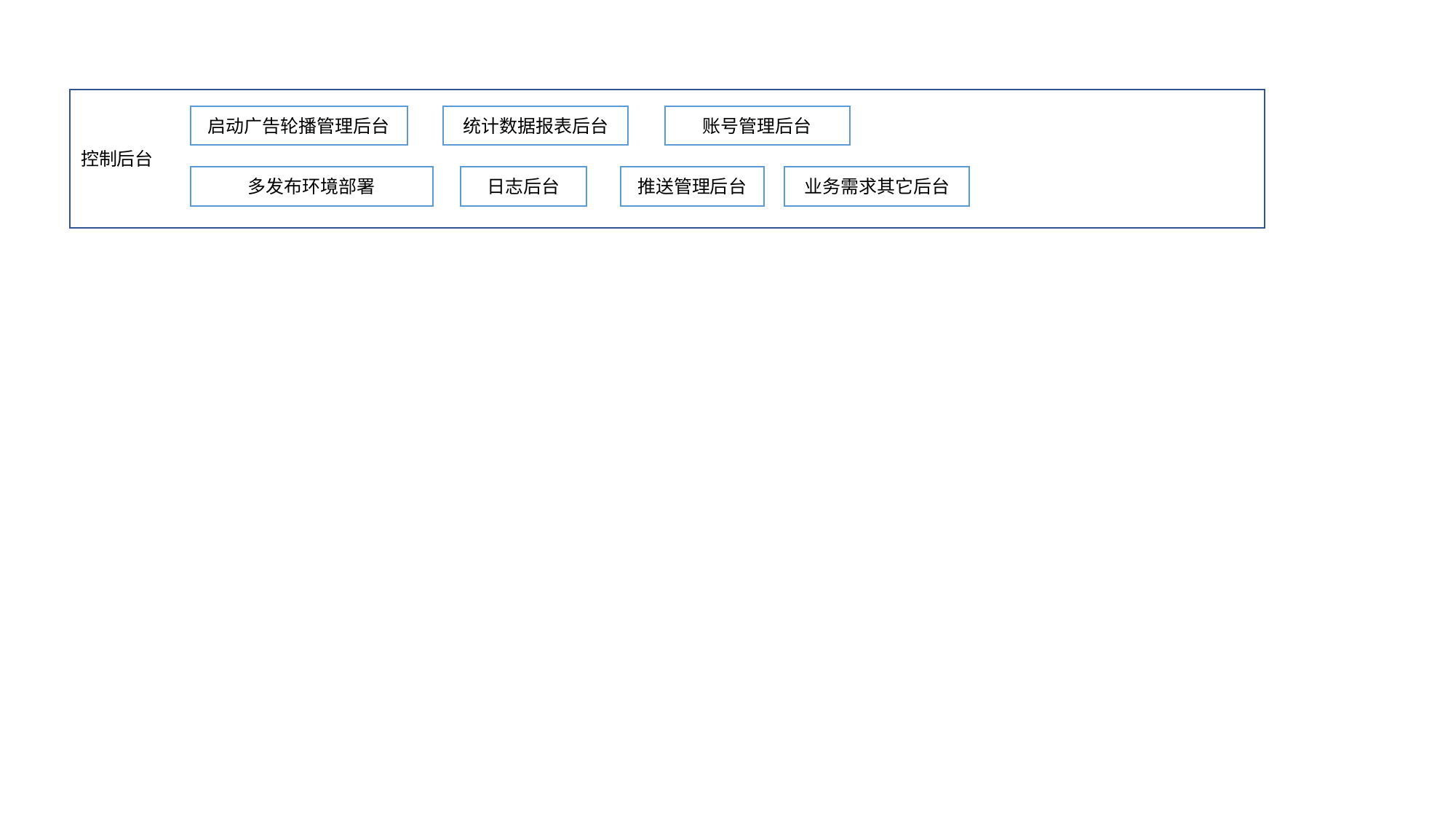

控制后台
启动广告轮播管理后台
统计数据报表后台
账号管理后台
多发布环境部署
日志后台
推送管理后台
业务需求其它后台